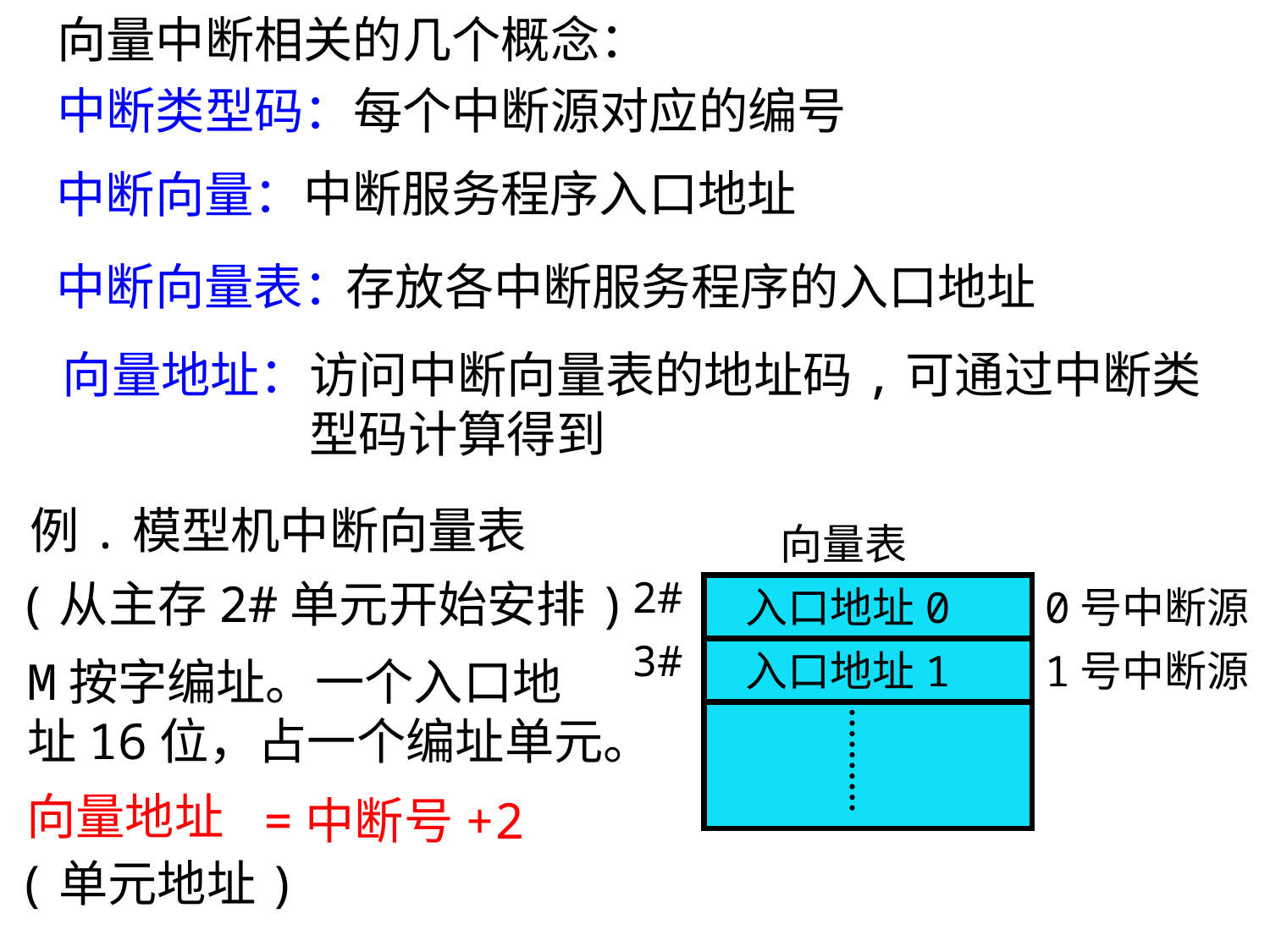

向量中断相关的几个概念：
每个中断源对应的编号
中断类型码：
中断服务程序入口地址
中断向量：
中断向量表：
存放各中断服务程序的入口地址
向量地址：
访问中断向量表的地址码,可通过中断类型码计算得到
例.模型机中断向量表
向量表
2#
  入口地址0
0号中断源
3#
  入口地址1
1号中断源

(从主存2#单元开始安排)
M按字编址。一个入口地址16位，占一个编址单元。
向量地址
=中断号+2
(单元地址)